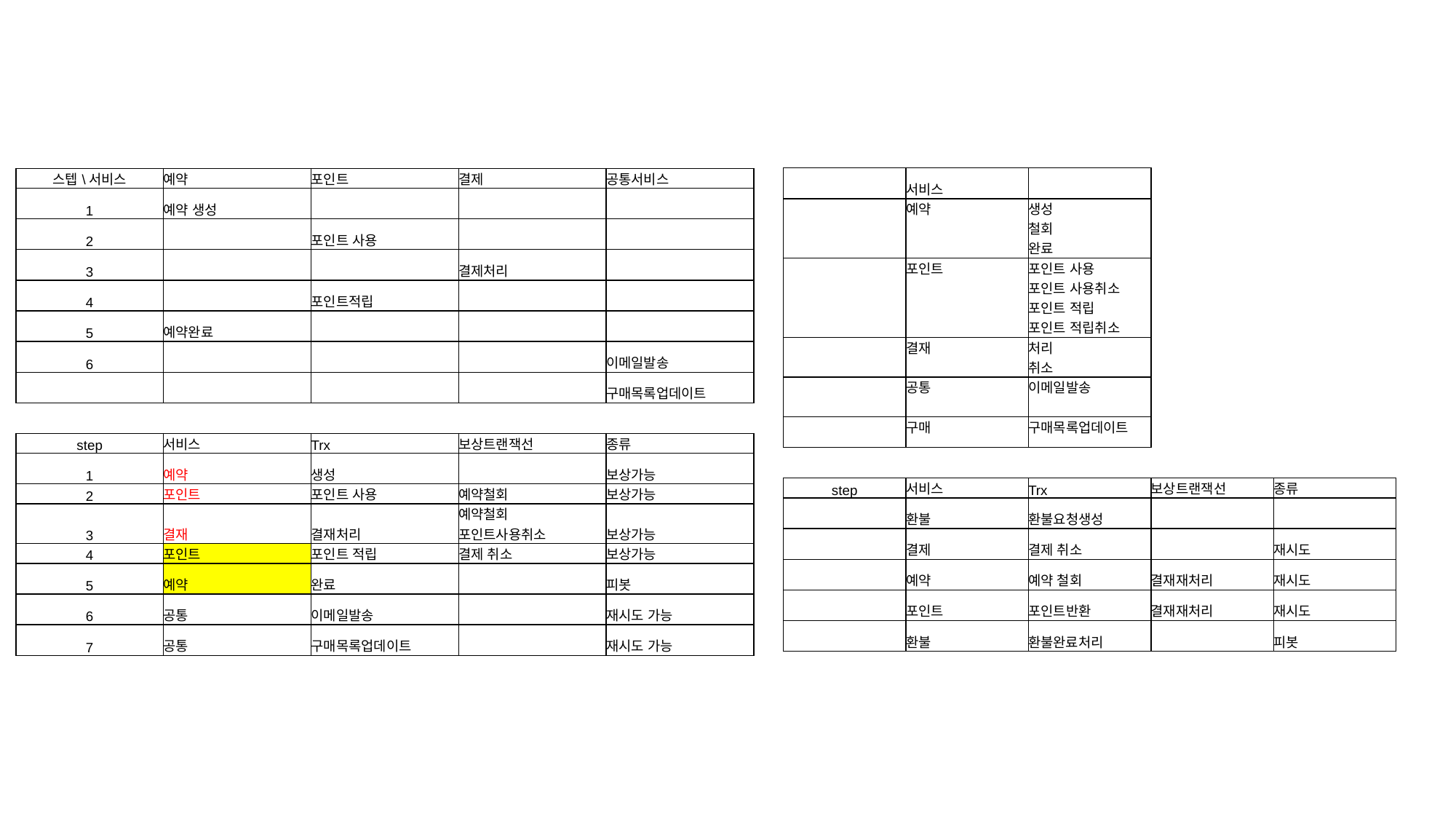

|  | 서비스 |  |  |  |
| --- | --- | --- | --- | --- |
|  | 예약 | 생성 철회 완료 |  |  |
|  | 포인트 | 포인트 사용 포인트 사용취소 포인트 적립 포인트 적립취소 |  |  |
|  | 결재 | 처리 취소 |  |  |
|  | 공통 | 이메일발송 |  |  |
|  | 구매 | 구매목록업데이트 |  |  |
|  |  |  |  |  |
| step | 서비스 | Trx | 보상트랜잭선 | 종류 |
|  | 환불 | 환불요청생성 |  |  |
|  | 결제 | 결제 취소 |  | 재시도 |
|  | 예약 | 예약 철회 | 결재재처리 | 재시도 |
|  | 포인트 | 포인트반환 | 결재재처리 | 재시도 |
|  | 환불 | 환불완료처리 |  | 피봇 |
| 스텝\서비스 | 예약 | 포인트 | 결제 | 공통서비스 |
| --- | --- | --- | --- | --- |
| 1 | 예약 생성 |  |  |  |
| 2 |  | 포인트 사용 |  |  |
| 3 |  |  | 결제처리 |  |
| 4 |  | 포인트적립 |  |  |
| 5 | 예약완료 |  |  |  |
| 6 |  |  |  | 이메일발송 |
|  |  |  |  | 구매목록업데이트 |
|  |  |  |  |  |
| step | 서비스 | Trx | 보상트랜잭선 | 종류 |
| 1 | 예약 | 생성 |  | 보상가능 |
| 2 | 포인트 | 포인트 사용 | 예약철회 | 보상가능 |
| 3 | 결재 | 결재처리 | 예약철회 포인트사용취소 | 보상가능 |
| 4 | 포인트 | 포인트 적립 | 결제 취소 | 보상가능 |
| 5 | 예약 | 완료 |  | 피봇 |
| 6 | 공통 | 이메일발송 |  | 재시도 가능 |
| 7 | 공통 | 구매목록업데이트 |  | 재시도 가능 |